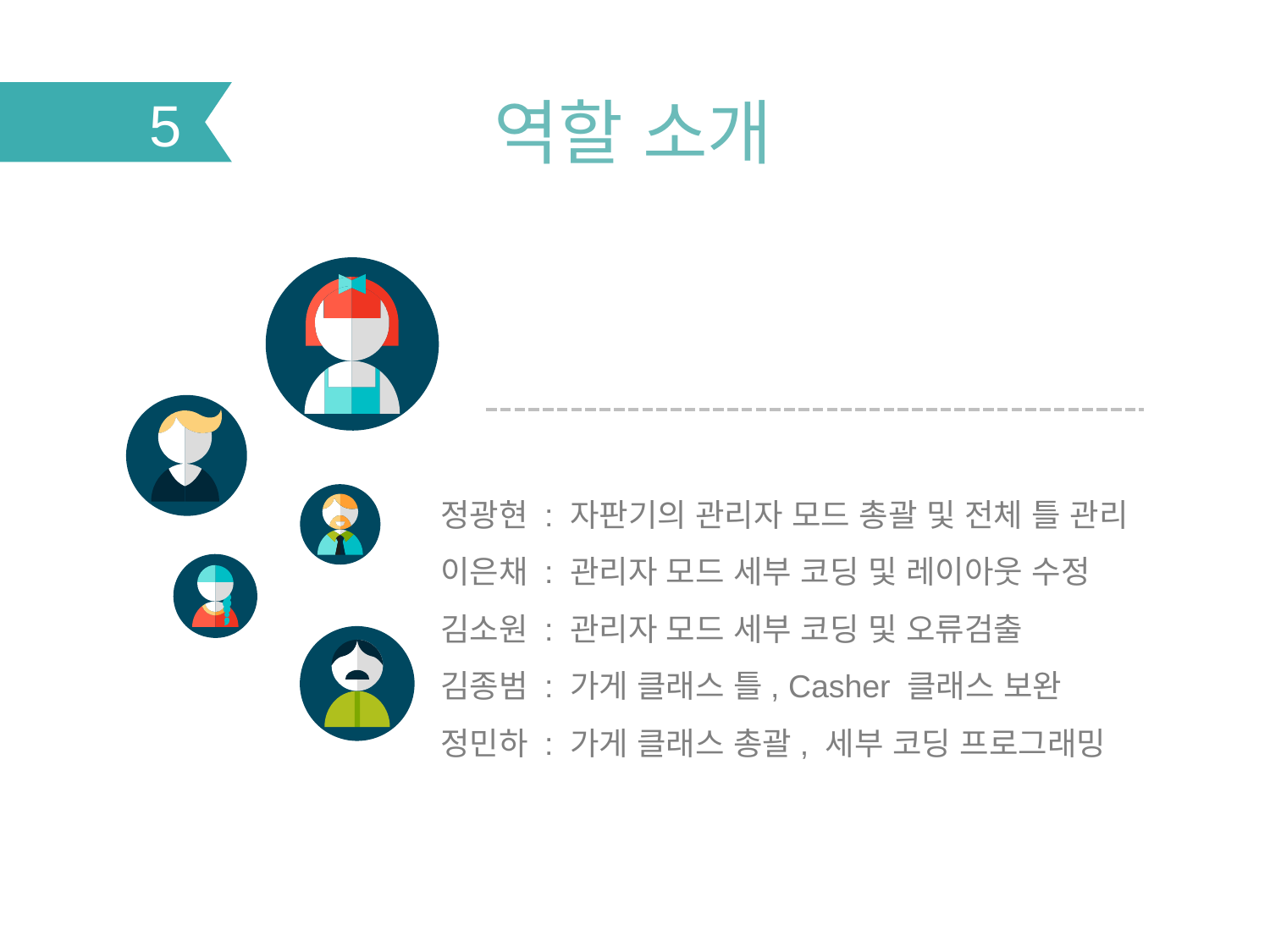

5

역할 소개
1

정광현 : 자판기의 관리자 모드 총괄 및 전체 틀 관리
이은채 : 관리자 모드 세부 코딩 및 레이아웃 수정
김소원 : 관리자 모드 세부 코딩 및 오류검출
김종범 : 가게 클래스 틀, Casher 클래스 보완
정민하 : 가게 클래스 총괄, 세부 코딩 프로그래밍